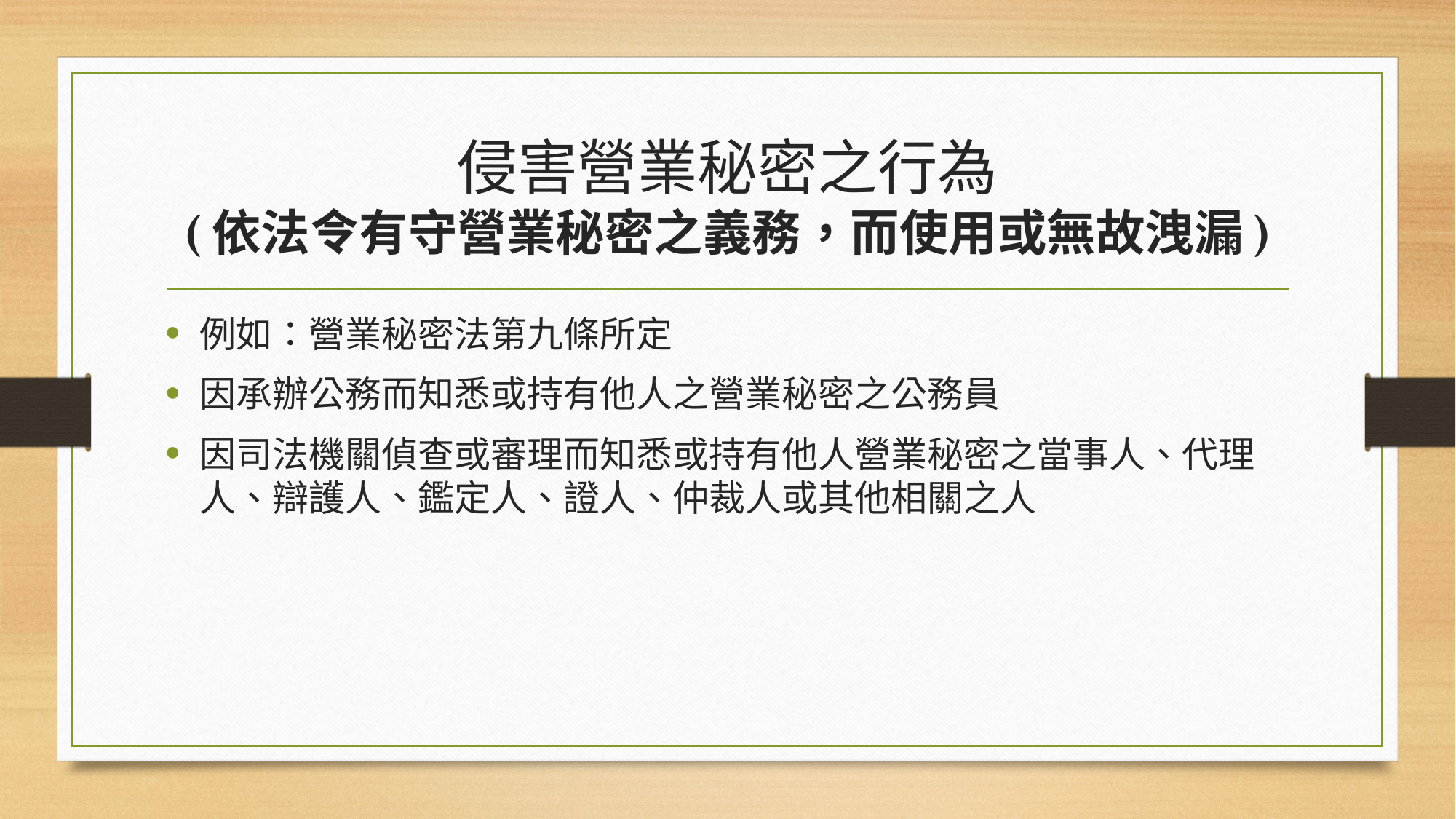

# 侵害營業秘密之行為 (依法令有守營業秘密之義務，而使用或無故洩漏)
例如：營業秘密法第九條所定
因承辦公務而知悉或持有他人之營業秘密之公務員
因司法機關偵查或審理而知悉或持有他人營業秘密之當事人、代理人、辯護人、鑑定人、證人、仲裁人或其他相關之人